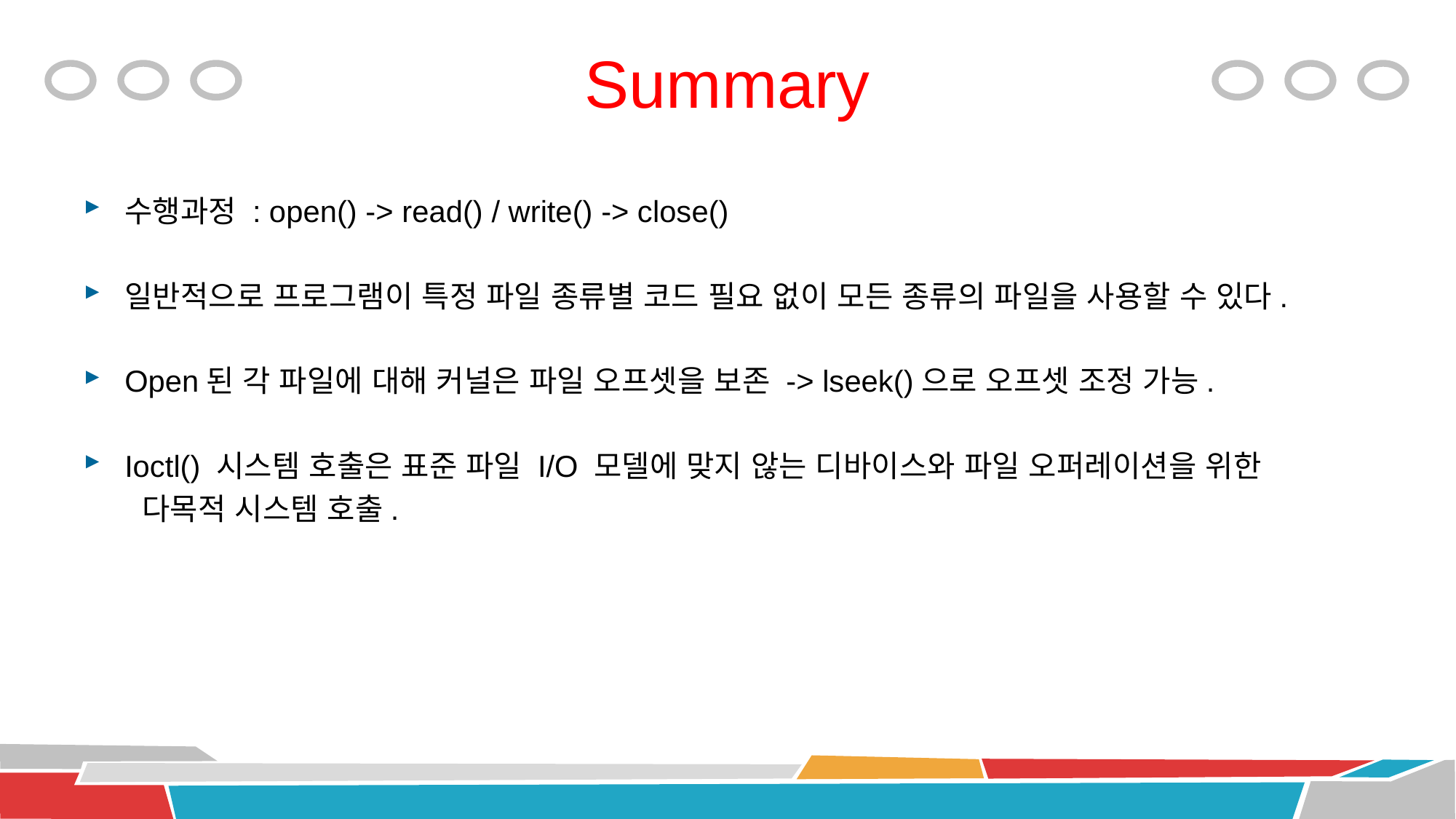

# Summary
수행과정 : open() -> read() / write() -> close()

일반적으로 프로그램이 특정 파일 종류별 코드 필요 없이 모든 종류의 파일을 사용할 수 있다.

Open된 각 파일에 대해 커널은 파일 오프셋을 보존 -> lseek()으로 오프셋 조정 가능.

Ioctl() 시스템 호출은 표준 파일 I/O 모델에 맞지 않는 디바이스와 파일 오퍼레이션을 위한
      다목적 시스템 호출.